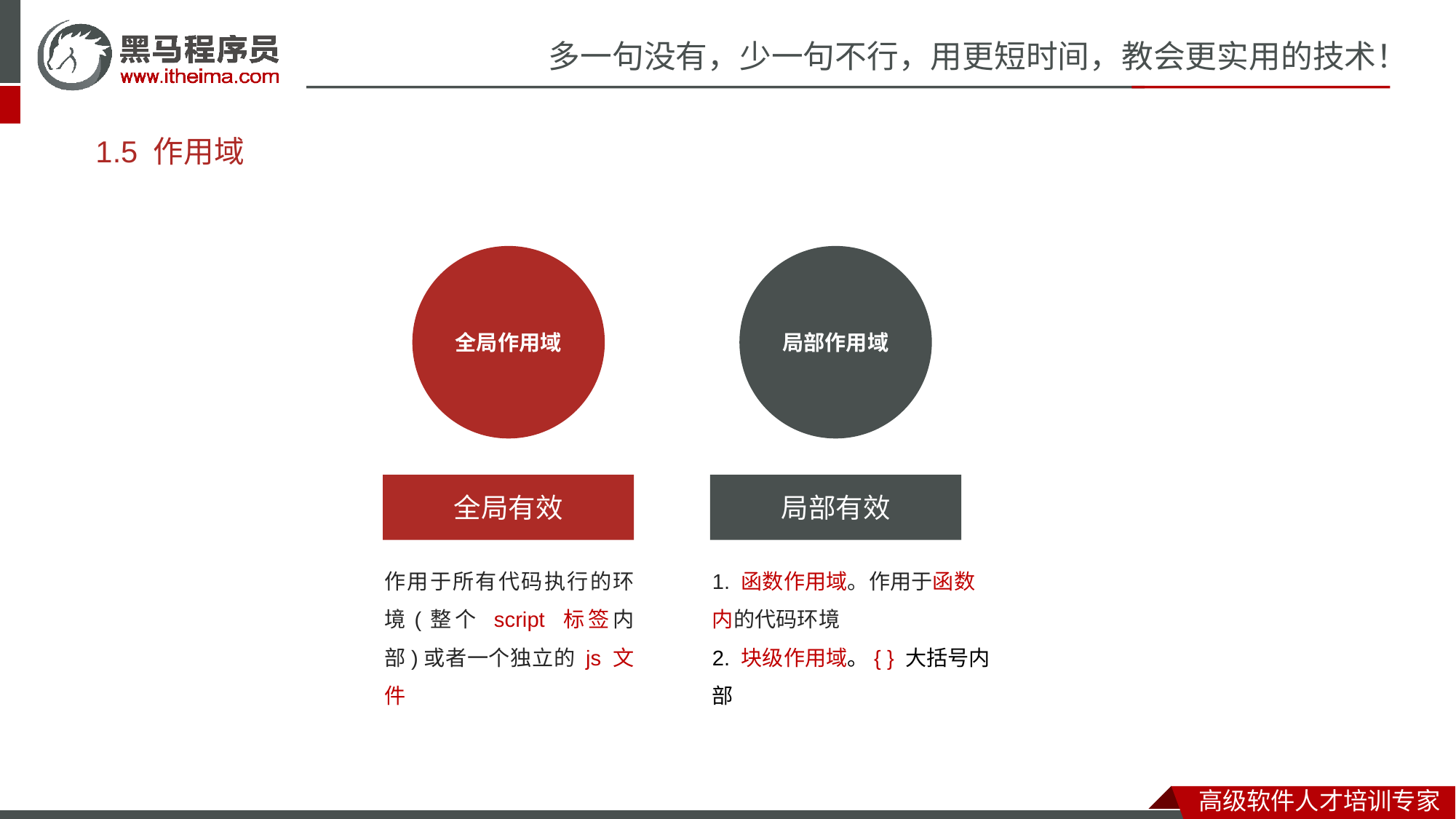

# 1.5 作用域
全局作用域
局部作用域
全局有效
局部有效
作用于所有代码执行的环境(整个 script 标签内部)或者一个独立的 js 文件
1. 函数作用域。作用于函数内的代码环境
2. 块级作用域。{ } 大括号内部